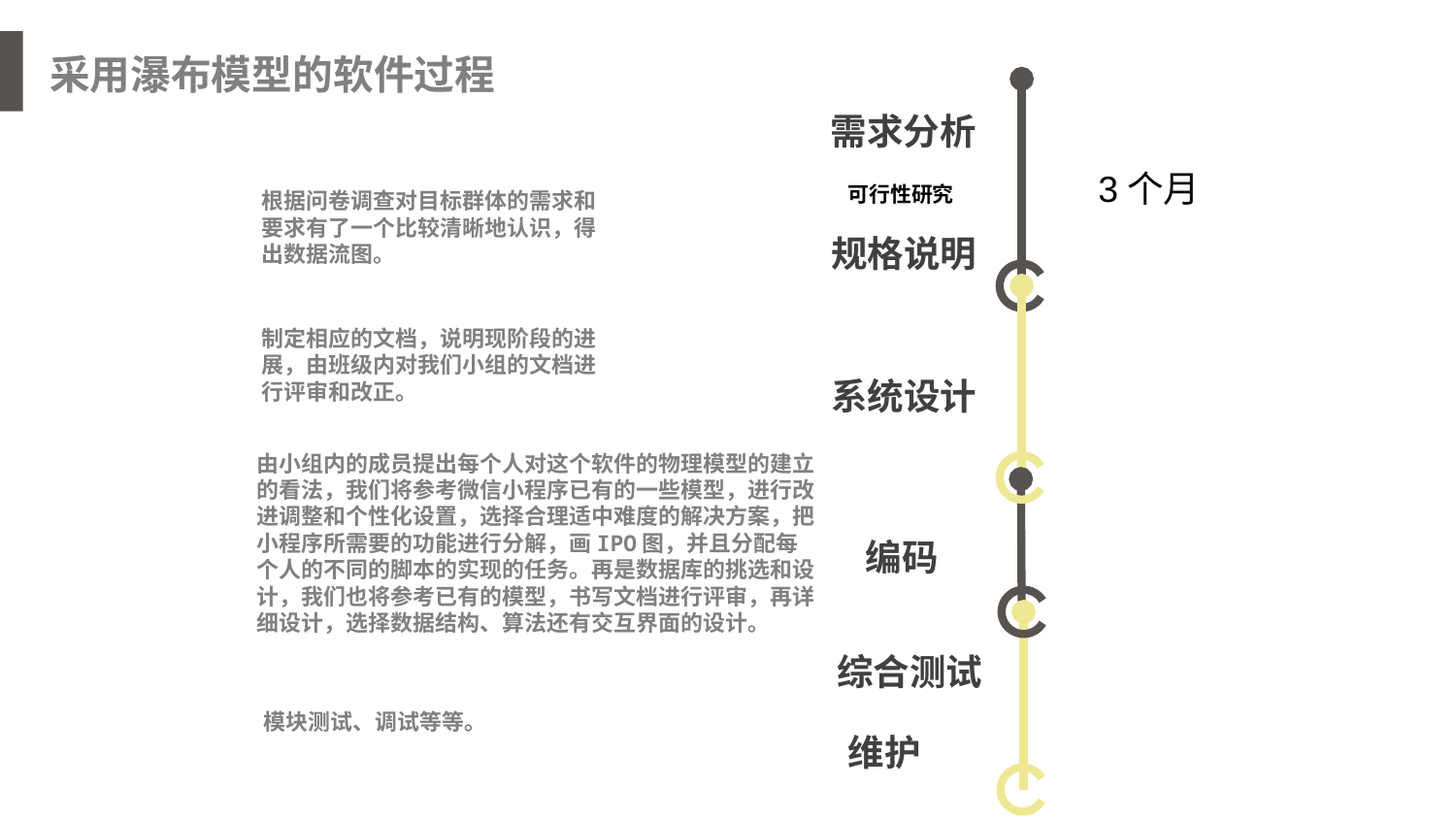

采用瀑布模型的软件过程
需求分析

3个月
可行性研究
根据问卷调查对目标群体的需求和要求有了一个比较清晰地认识，得出数据流图。
规格说明

制定相应的文档，说明现阶段的进展，由班级内对我们小组的文档进行评审和改正。
系统设计

由小组内的成员提出每个人对这个软件的物理模型的建立的看法，我们将参考微信小程序已有的一些模型，进行改进调整和个性化设置，选择合理适中难度的解决方案，把小程序所需要的功能进行分解，画IPO图，并且分配每个人的不同的脚本的实现的任务。再是数据库的挑选和设计，我们也将参考已有的模型，书写文档进行评审，再详细设计，选择数据结构、算法还有交互界面的设计。

编码

综合测试

模块测试、调试等等。
维护

PPT模板下载：www.1ppt.com/moban/     行业PPT模板：www.1ppt.com/hangye/
节日PPT模板：www.1ppt.com/jieri/           PPT素材下载：www.1ppt.com/sucai/
PPT背景图片：www.1ppt.com/beijing/      PPT图表下载：www.1ppt.com/tubiao/
优秀PPT下载：www.1ppt.com/xiazai/        PPT教程： www.1ppt.com/powerpoint/
Word教程： www.1ppt.com/word/              Excel教程：www.1ppt.com/excel/
资料下载：www.1ppt.com/ziliao/                PPT课件下载：www.1ppt.com/kejian/
范文下载：www.1ppt.com/fanwen/             试卷下载：www.1ppt.com/shiti/
教案下载：www.1ppt.com/jiaoan/
字体下载：www.1ppt.com/ziti/